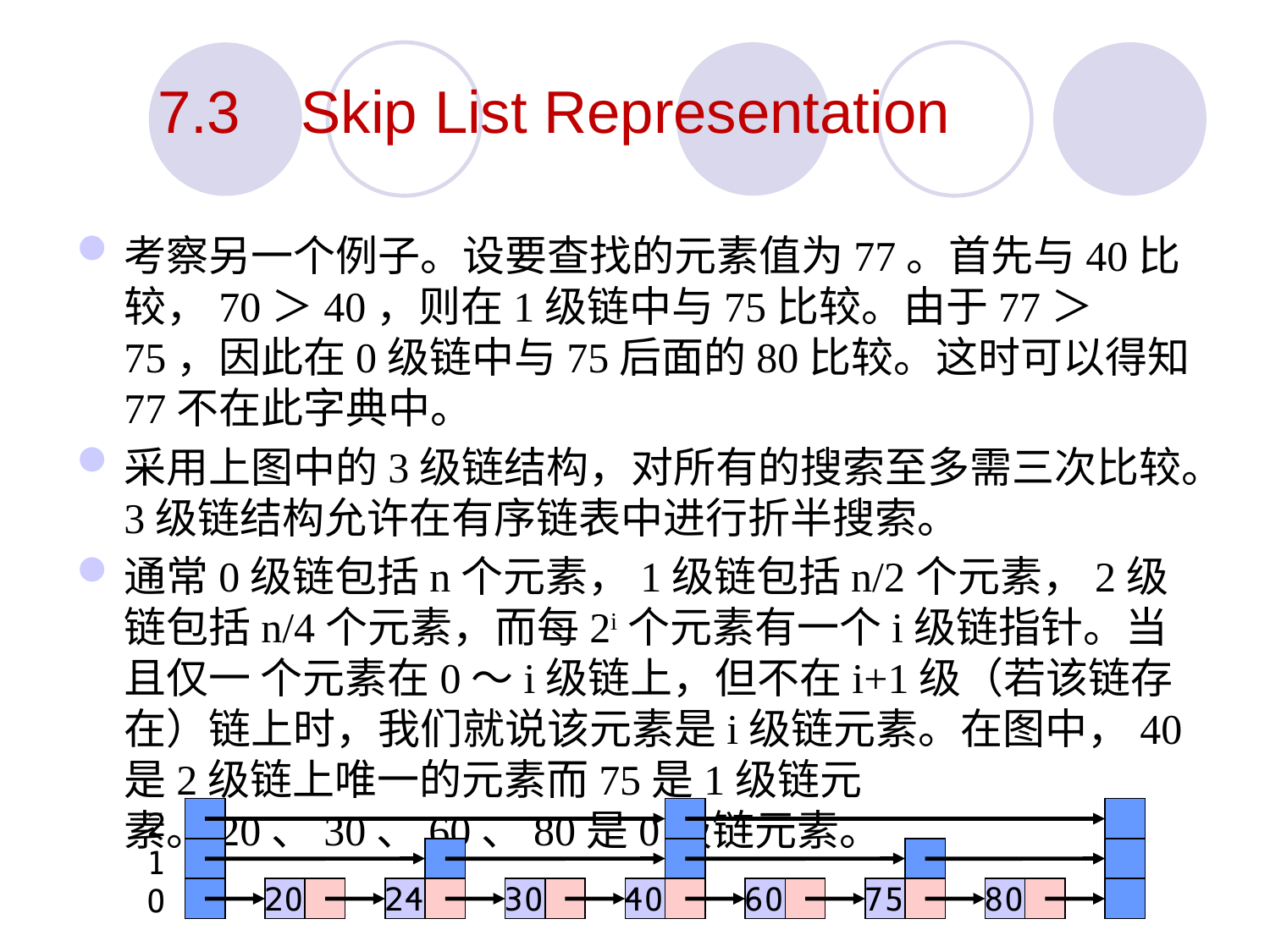

24
7.3	 Skip List Representation

考察另一个例子。设要查找的元素值为77。首先与40比较，70＞40，则在1级链中与75比较。由于77＞75，因此在0级链中与75后面的80比较。这时可以得知77不在此字典中。
采用上图中的3级链结构，对所有的搜索至多需三次比较。3级链结构允许在有序链表中进行折半搜索。
通常0级链包括n个元素，1级链包括n/2个元素，2级链包括n/4个元素，而每2i个元素有一个i级链指针。当且仅一 个元素在0～i级链上，但不在i+1级（若该链存在）链上时，我们就说该元素是i级链元素。在图中，40是2级链上唯一的元素而75是1级链元素。20、30、60、80是0级链元素。
210

20

24

30

40

60

75

80